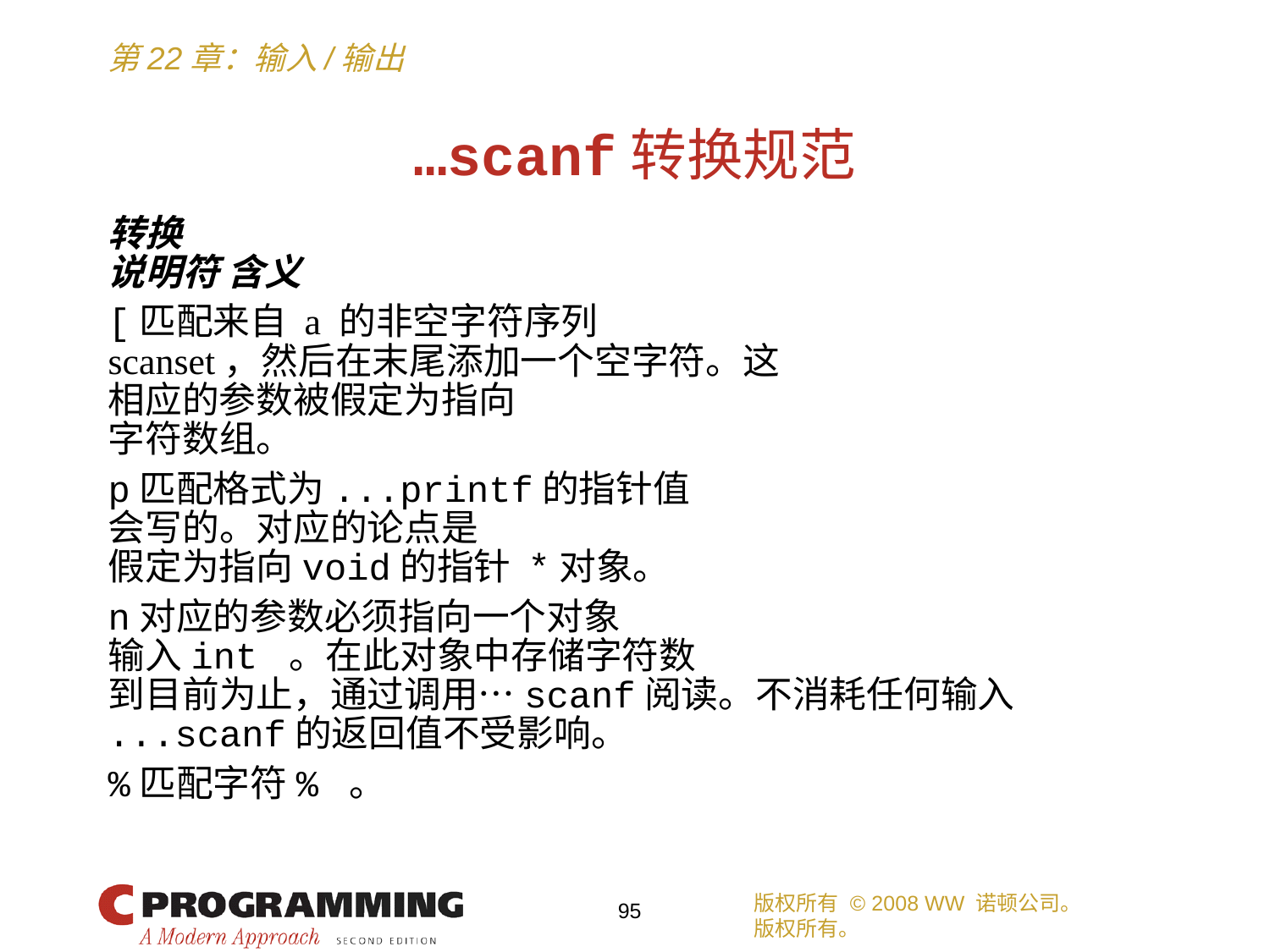

# …scanf转换规范
转换
说明符 含义
[匹配来自 a 的非空字符序列
scanset，然后在末尾添加一个空字符。这
相应的参数被假定为指向
字符数组。
p匹配格式为...printf的指针值
会写的。对应的论点是
假定为指向void的指针 *对象。
n对应的参数必须指向一个对象
输入int 。在此对象中存储字符数
到目前为止，通过调用…scanf阅读。不消耗任何输入
...scanf的返回值不受影响。
%匹配字符% 。
版权所有 © 2008 WW 诺顿公司。
版权所有。
95